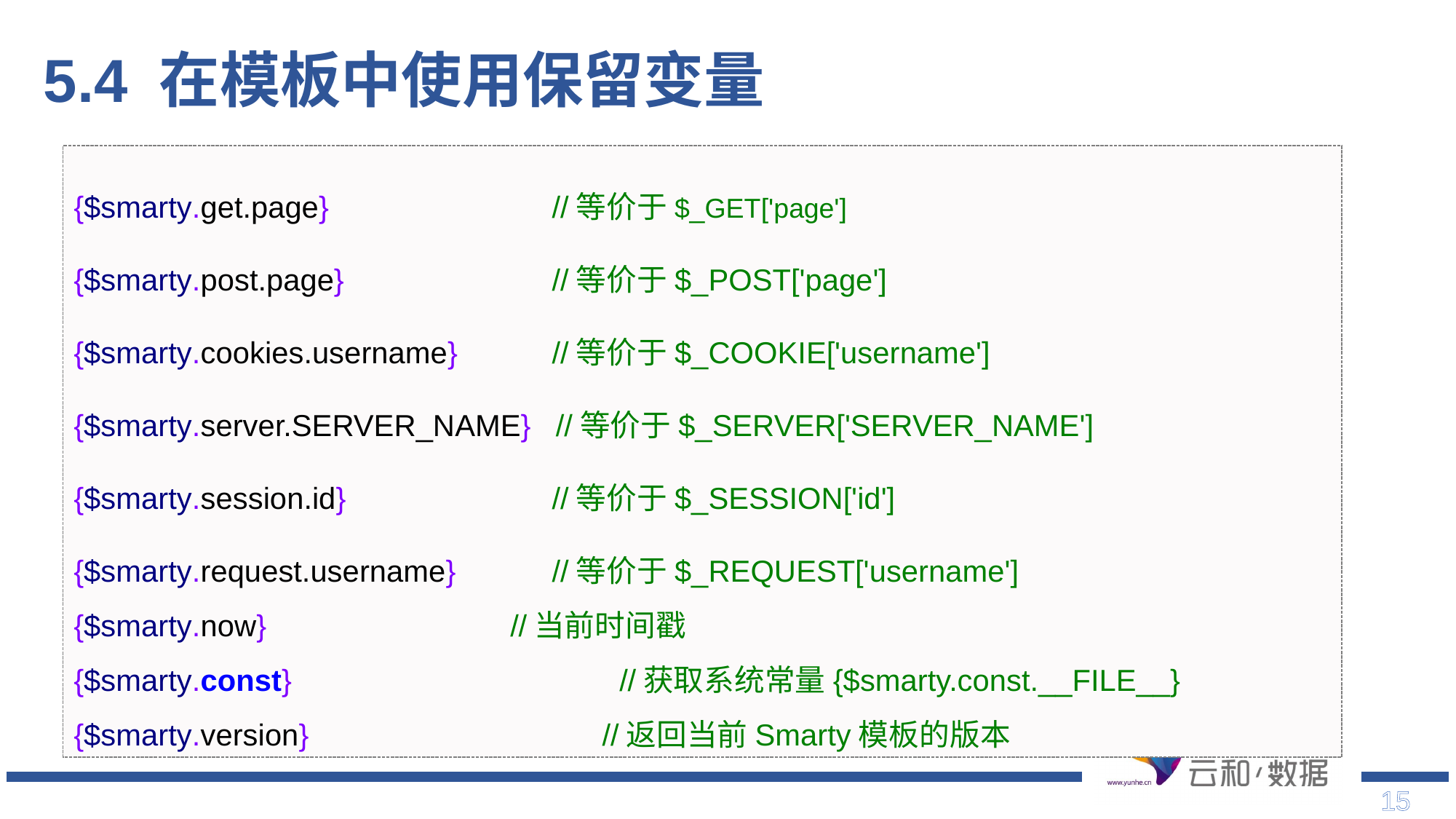

# 5.4 在模板中使用保留变量
{$smarty.get.page} 		     //等价于$_GET['page']
{$smarty.post.page} 		     //等价于$_POST['page']
{$smarty.cookies.username} 	     //等价于$_COOKIE['username']
{$smarty.server.SERVER_NAME}   //等价于$_SERVER['SERVER_NAME']
{$smarty.session.id} 		     //等价于$_SESSION['id']
{$smarty.request.username} 	     //等价于$_REQUEST['username']
{$smarty.now} 			//当前时间戳
{$smarty.const} 			//获取系统常量{$smarty.const.__FILE__}
{$smarty.version} 		           //返回当前Smarty模板的版本